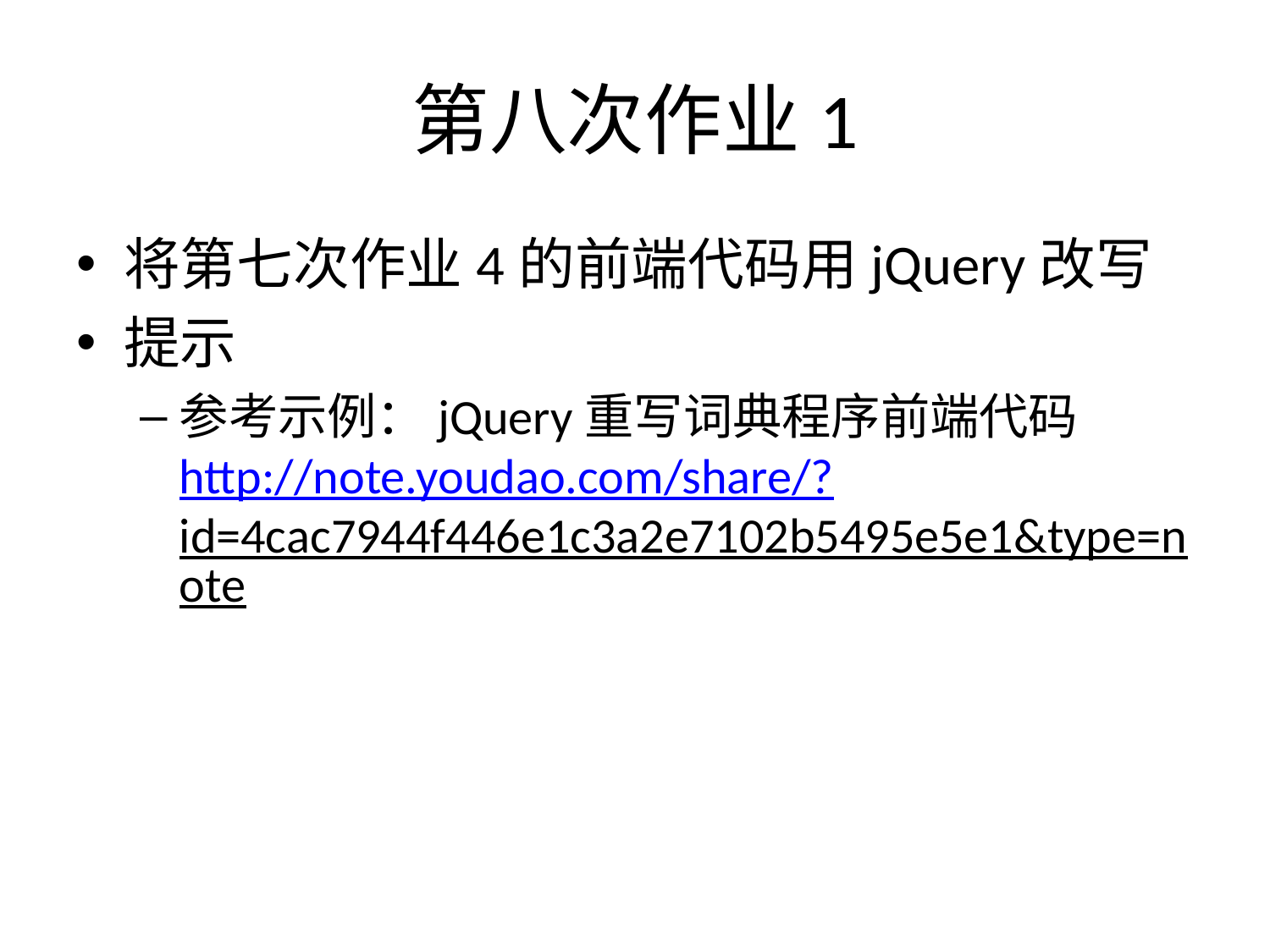

# 第八次作业1
将第七次作业4的前端代码用jQuery改写
提示
参考示例：jQuery重写词典程序前端代码http://note.youdao.com/share/?id=4cac7944f446e1c3a2e7102b5495e5e1&type=note